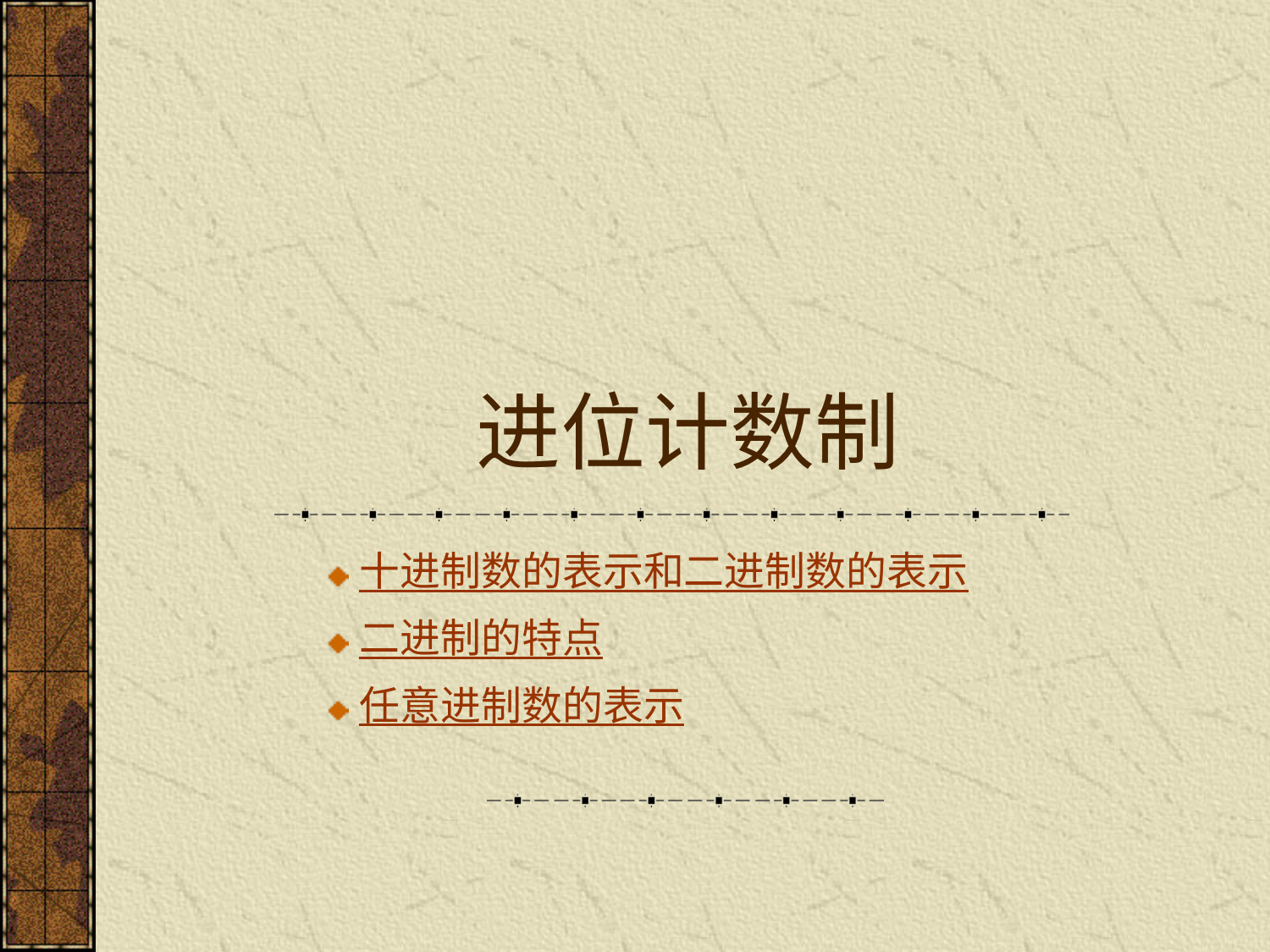

# 进位计数制
十进制数的表示和二进制数的表示
二进制的特点
任意进制数的表示